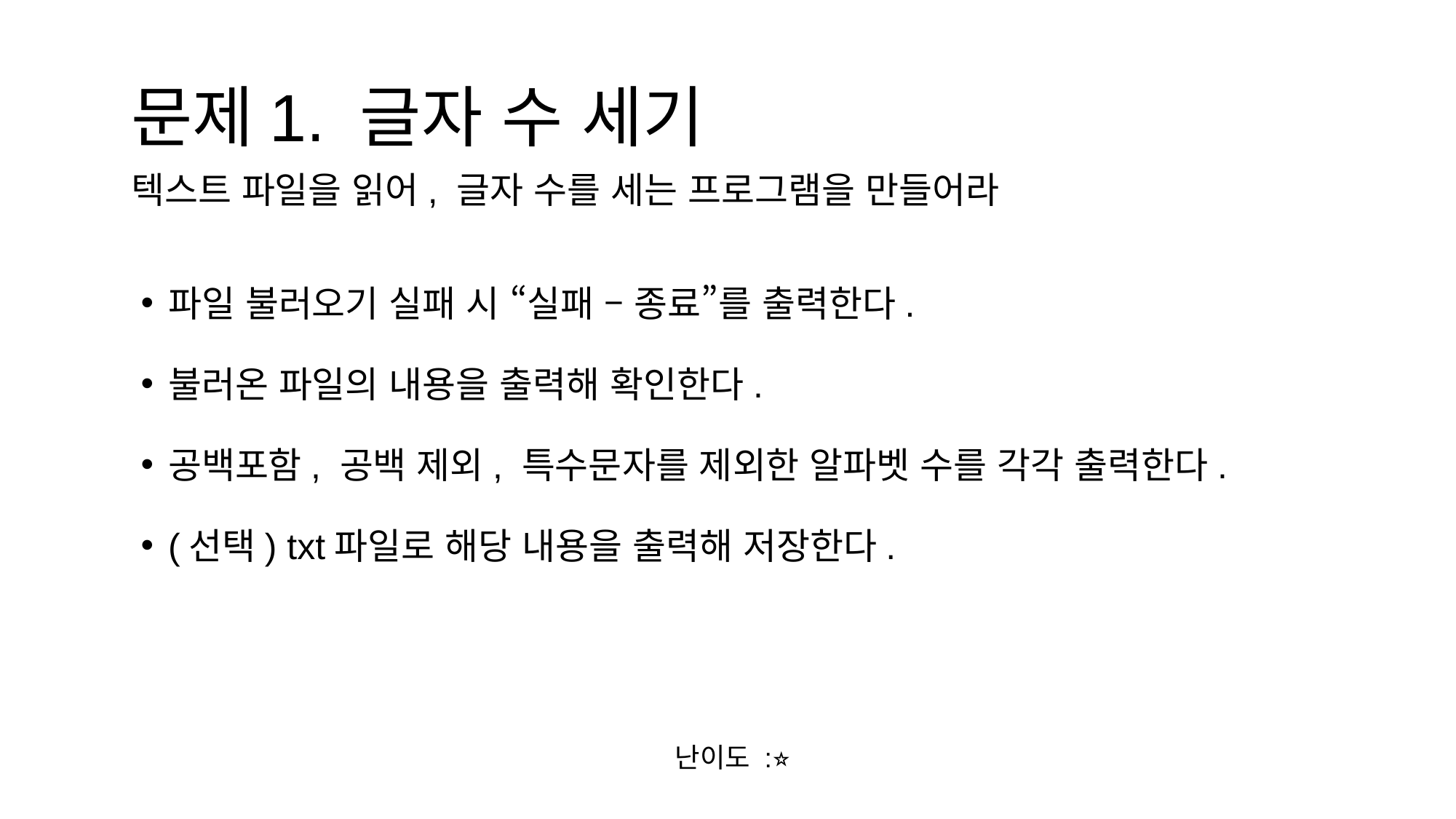

# 문제1. 글자 수 세기 텍스트 파일을 읽어, 글자 수를 세는 프로그램을 만들어라
파일 불러오기 실패 시 “실패 – 종료”를 출력한다.
불러온 파일의 내용을 출력해 확인한다.
공백포함, 공백 제외, 특수문자를 제외한 알파벳 수를 각각 출력한다.
(선택) txt파일로 해당 내용을 출력해 저장한다.
난이도 :⭐